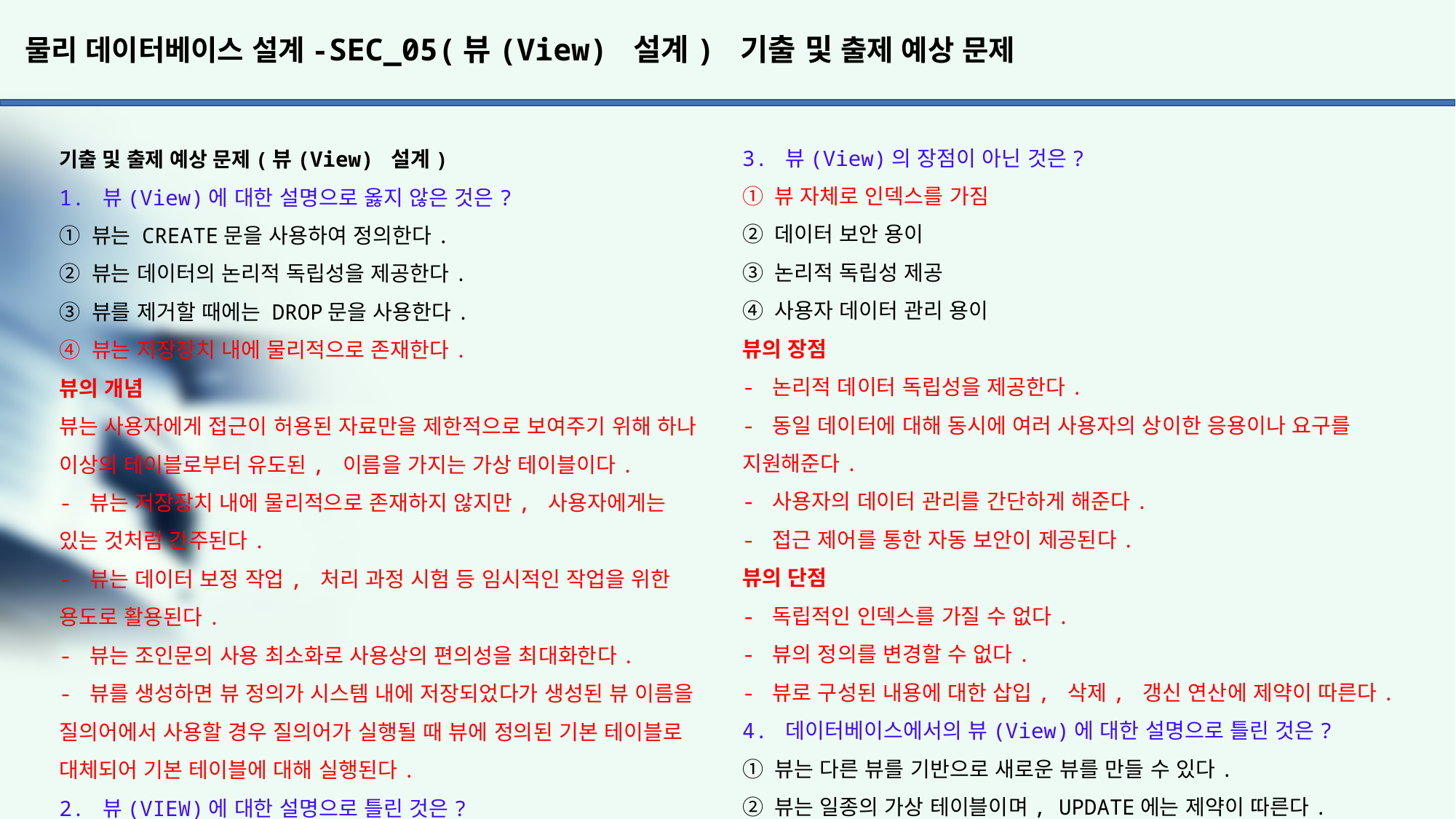

# 물리 데이터베이스 설계-SEC_05(뷰(View) 설계) 기출 및 출제 예상 문제
3. 뷰(View)의 장점이 아닌 것은?
① 뷰 자체로 인덱스를 가짐
② 데이터 보안 용이
③ 논리적 독립성 제공
④ 사용자 데이터 관리 용이
뷰의 장점
- 논리적 데이터 독립성을 제공한다.
- 동일 데이터에 대해 동시에 여러 사용자의 상이한 응용이나 요구를 지원해준다.
- 사용자의 데이터 관리를 간단하게 해준다.
- 접근 제어를 통한 자동 보안이 제공된다.
뷰의 단점
- 독립적인 인덱스를 가질 수 없다.
- 뷰의 정의를 변경할 수 없다.
- 뷰로 구성된 내용에 대한 삽입, 삭제, 갱신 연산에 제약이 따른다.
4. 데이터베이스에서의 뷰(View)에 대한 설명으로 틀린 것은?
① 뷰는 다른 뷰를 기반으로 새로운 뷰를 만들 수 있다.
② 뷰는 일종의 가상 테이블이며, UPDATE에는 제약이 따른다.
③ 뷰는 기본 테이블을 만드는 것처럼 CREATE VIEW를 사용하여 만들 수 있다.
④ 뷰는 논리적으로 존재하는 기본 테이블과 다르게 물리적으로만 존재하며 카탈로그에 저장된다.
뷰는 물리적으로 존재하는 기본 테이블과 다르게 논리적으로만 존재하며, 기본 테이블과 마찬가지로 카탈로그에 저장된다.
기출 및 출제 예상 문제(뷰(View) 설계)
1. 뷰(View)에 대한 설명으로 옳지 않은 것은?
① 뷰는 CREATE문을 사용하여 정의한다.
② 뷰는 데이터의 논리적 독립성을 제공한다.
③ 뷰를 제거할 때에는 DROP문을 사용한다.
④ 뷰는 저장장치 내에 물리적으로 존재한다.
뷰의 개념
뷰는 사용자에게 접근이 허용된 자료만을 제한적으로 보여주기 위해 하나 이상의 테이블로부터 유도된, 이름을 가지는 가상 테이블이다.
- 뷰는 저장장치 내에 물리적으로 존재하지 않지만, 사용자에게는
있는 것처럼 간주된다.
- 뷰는 데이터 보정 작업, 처리 과정 시험 등 임시적인 작업을 위한 용도로 활용된다.
- 뷰는 조인문의 사용 최소화로 사용상의 편의성을 최대화한다.
- 뷰를 생성하면 뷰 정의가 시스템 내에 저장되었다가 생성된 뷰 이름을 질의어에서 사용할 경우 질의어가 실행될 때 뷰에 정의된 기본 테이블로 대체되어 기본 테이블에 대해 실행된다.
2. 뷰(VIEW)에 대한 설명으로 틀린 것은?
① 뷰 위에 또 다른 뷰를 정의할 수 있다.
② 뷰에 대한 조작에서 삽입, 갱신, 삭제 연산은 제약이 따른다.
③ 뷰의 정의는 기본 테이블과 같이 ALTER문을 이용하여 변경한다.
④ 뷰가 정의된 기본 테이블이 제거되면 뷰도 자동적으로 제거 된다.
뷰는 기본 테이블에서 유도된 가상 테이블이다. 간단하게 생성하고 삭제도 간단하지만 변경은 불가능하다. 즉 뷰에는 ALTER
명령어를 사용할 수 없다.